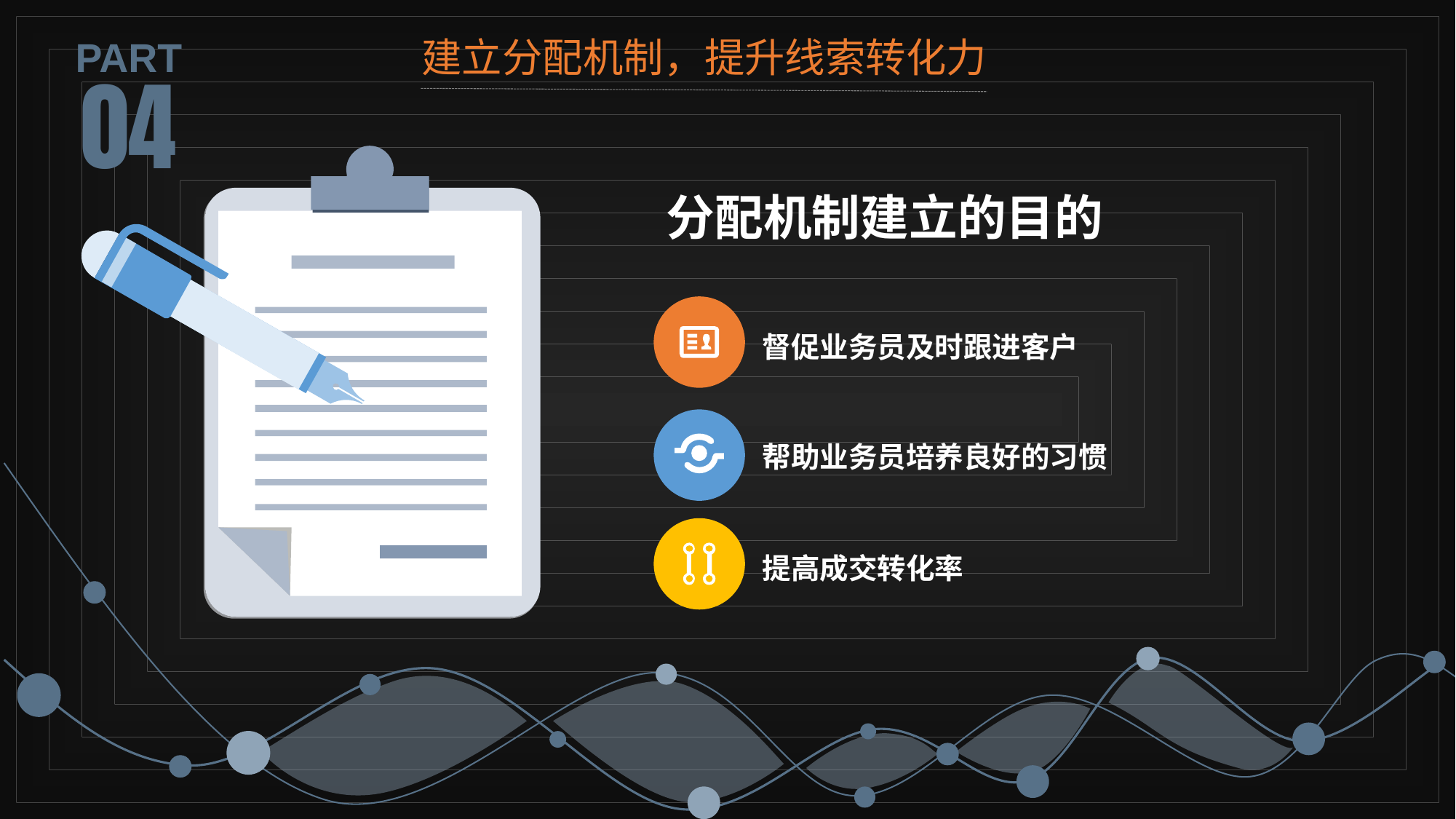

PART
建立分配机制，提升线索转化力
04

分配机制建立的目的

督促业务员及时跟进客户

帮助业务员培养良好的习惯

提高成交转化率